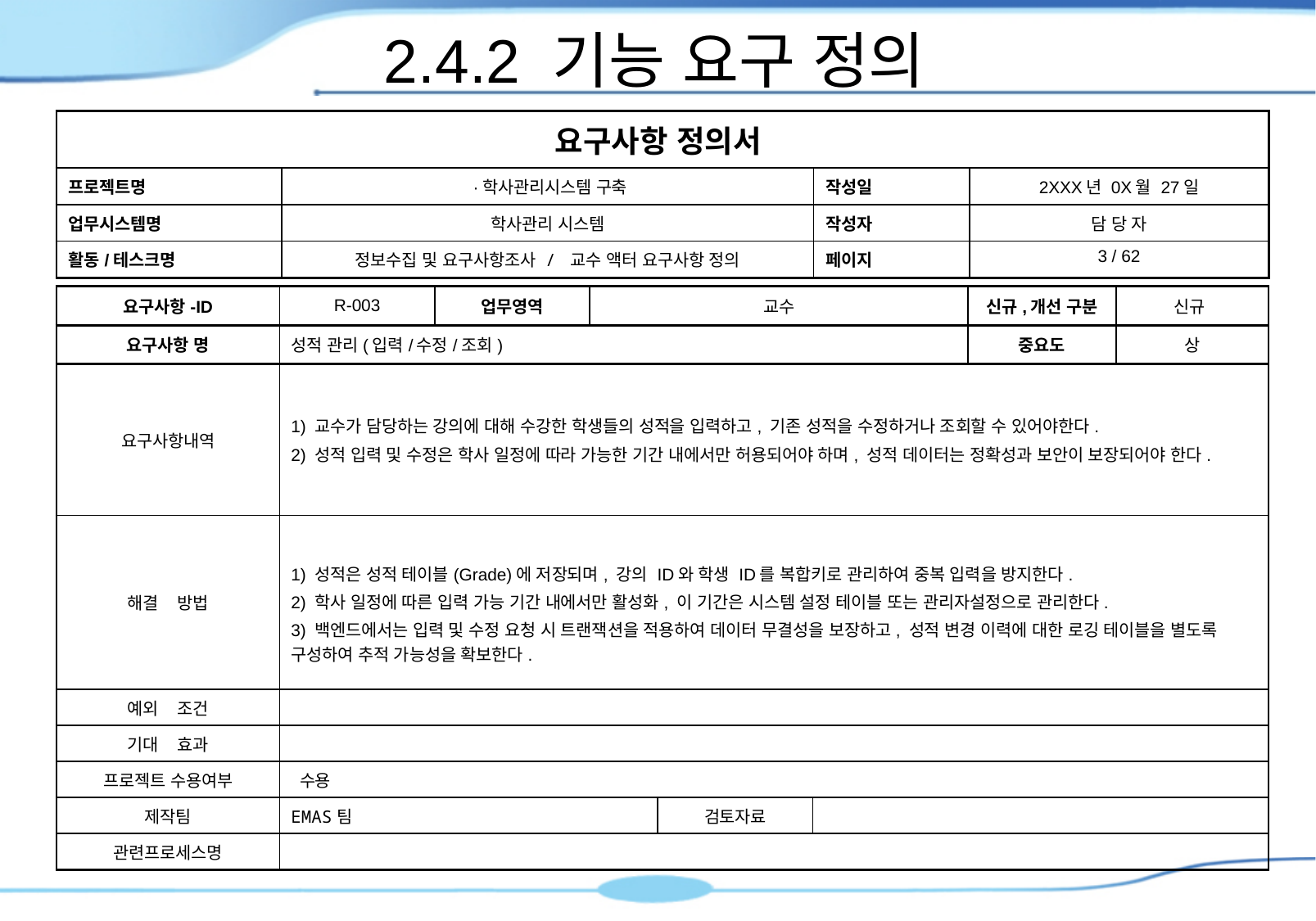

2.4.2 기능 요구 정의
| 요구사항 정의서 |  |  |  |
| --- | --- | --- | --- |
| 프로젝트명 | ·학사관리시스템 구축 | 작성일 | 2XXX년 0X월 27일 |
| 업무시스템명 | 학사관리 시스템 | 작성자 | 담 당 자 |
| 활동/테스크명 | 정보수집 및 요구사항조사 / 교수 액터 요구사항 정의 | 페이지 | 3 / 62 |
| 요구사항-ID | R-003 | 업무영역 | 교수 |  |  | 신규,개선 구분 | 신규 |
| --- | --- | --- | --- | --- | --- | --- | --- |
| 요구사항 명 | 성적 관리(입력/수정/조회) |  |  |  |  | 중요도 | 상 |
| 요구사항내역 | 1) 교수가 담당하는 강의에 대해 수강한 학생들의 성적을 입력하고, 기존 성적을 수정하거나 조회할 수 있어야한다. 2) 성적 입력 및 수정은 학사 일정에 따라 가능한 기간 내에서만 허용되어야 하며, 성적 데이터는 정확성과 보안이 보장되어야 한다. |  |  |  |  |  |  |
| 해결 방법 | 1) 성적은 성적 테이블(Grade)에 저장되며, 강의 ID와 학생 ID를 복합키로 관리하여 중복 입력을 방지한다. 2) 학사 일정에 따른 입력 가능 기간 내에서만 활성화, 이 기간은 시스템 설정 테이블 또는 관리자설정으로 관리한다. 3) 백엔드에서는 입력 및 수정 요청 시 트랜잭션을 적용하여 데이터 무결성을 보장하고, 성적 변경 이력에 대한 로깅 테이블을 별도록 구성하여 추적 가능성을 확보한다. |  |  |  |  |  |  |
| 예외 조건 |  |  |  |  |  |  |  |
| 기대 효과 |  |  |  |  |  |  |  |
| 프로젝트 수용여부 | 수용 |  |  |  |  |  |  |
| 제작팀 | EMAS팀 |  |  | 검토자료 |  |  |  |
| 관련프로세스명 |  |  |  |  |  |  |  |